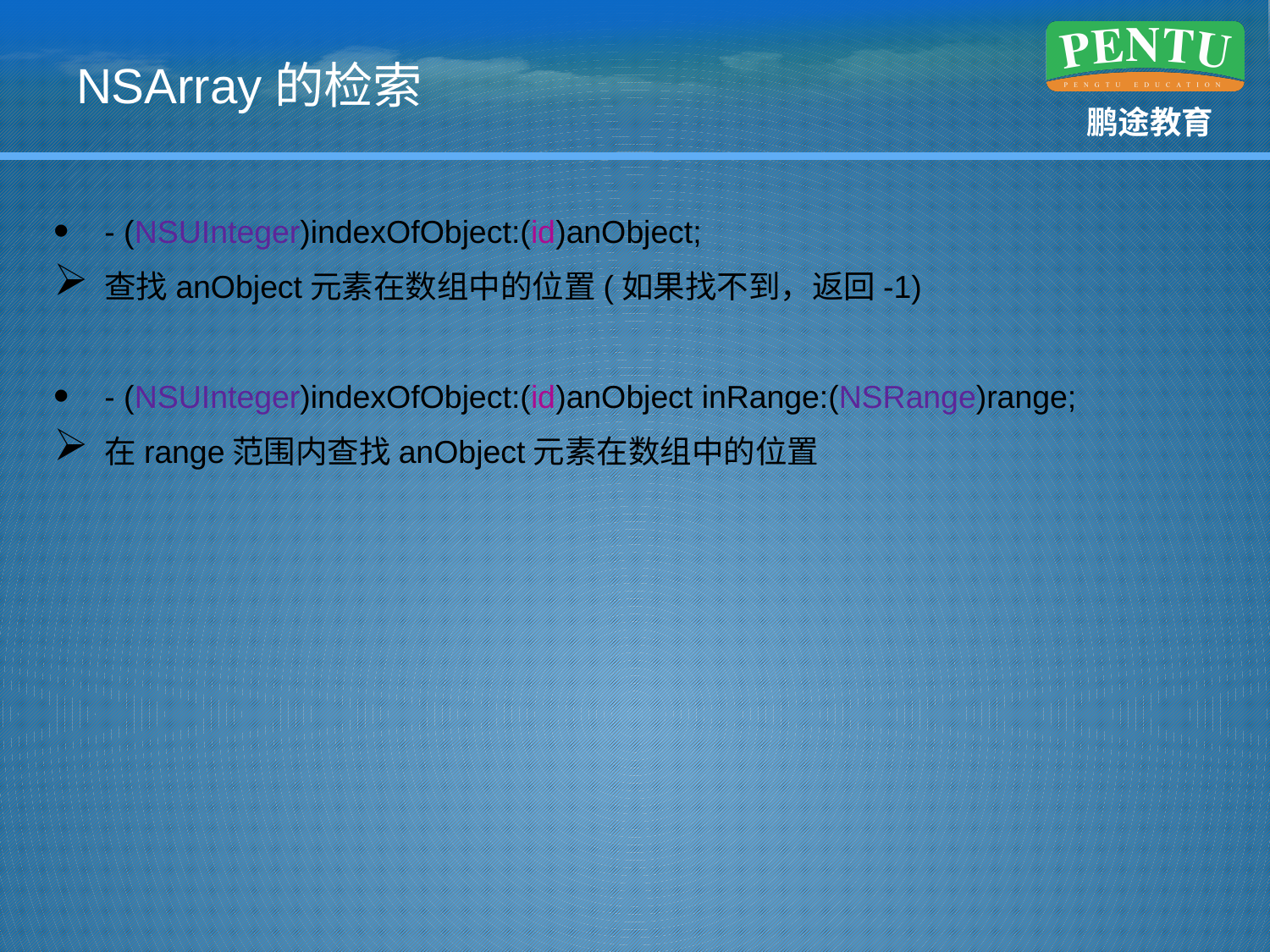

# NSArray的检索
- (NSUInteger)indexOfObject:(id)anObject;
查找anObject元素在数组中的位置(如果找不到，返回-1)

- (NSUInteger)indexOfObject:(id)anObject inRange:(NSRange)range;
在range范围内查找anObject元素在数组中的位置